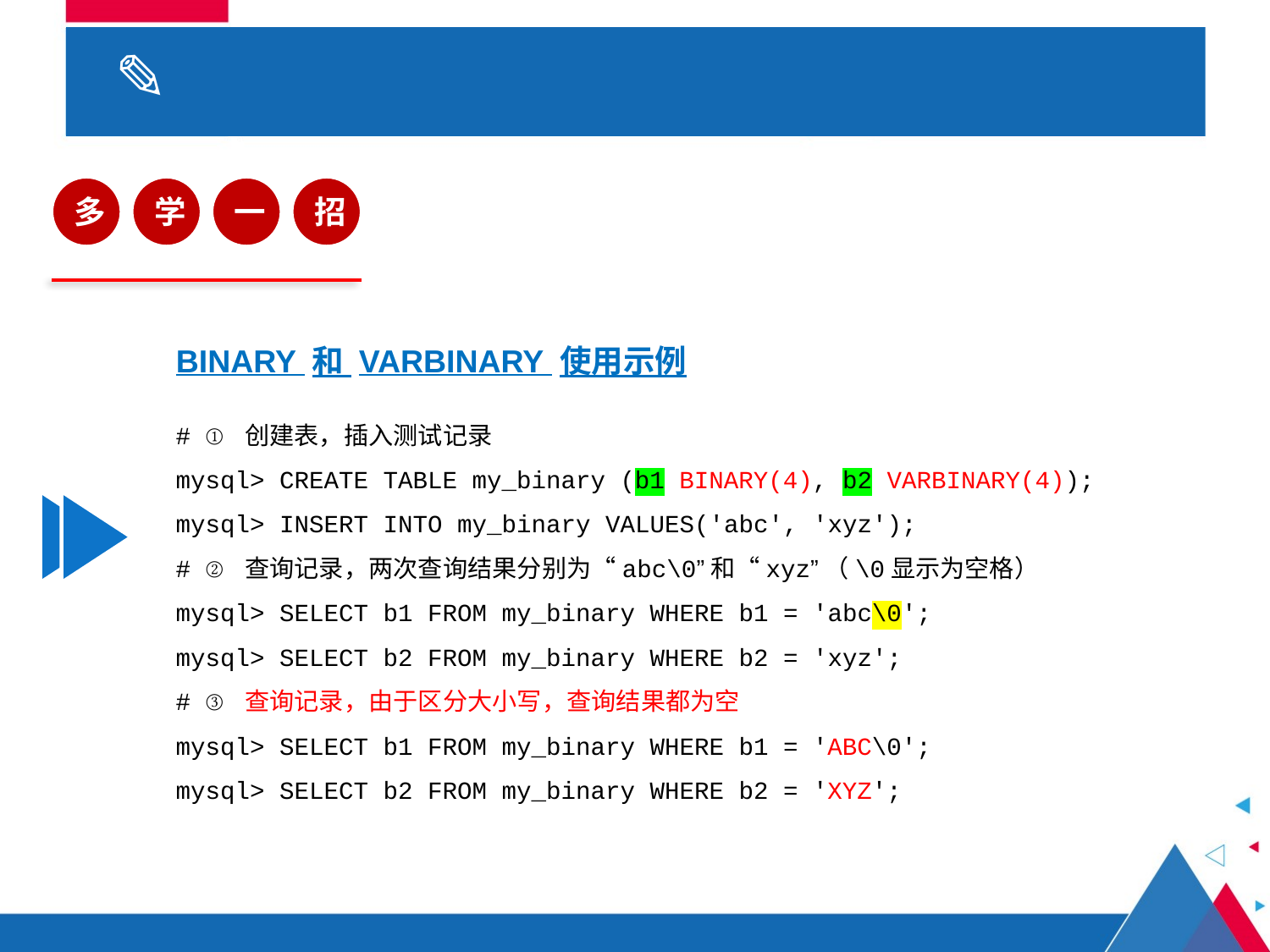

# 3.1 数据类型
多
学
一
招
BINARY 和 VARBINARY 使用示例
# ① 创建表，插入测试记录
mysql> CREATE TABLE my_binary (b1 BINARY(4), b2 VARBINARY(4));
mysql> INSERT INTO my_binary VALUES('abc', 'xyz');
# ② 查询记录，两次查询结果分别为“abc\0”和“xyz”（\0显示为空格）
mysql> SELECT b1 FROM my_binary WHERE b1 = 'abc\0';
mysql> SELECT b2 FROM my_binary WHERE b2 = 'xyz';
# ③ 查询记录，由于区分大小写，查询结果都为空
mysql> SELECT b1 FROM my_binary WHERE b1 = 'ABC\0';
mysql> SELECT b2 FROM my_binary WHERE b2 = 'XYZ';